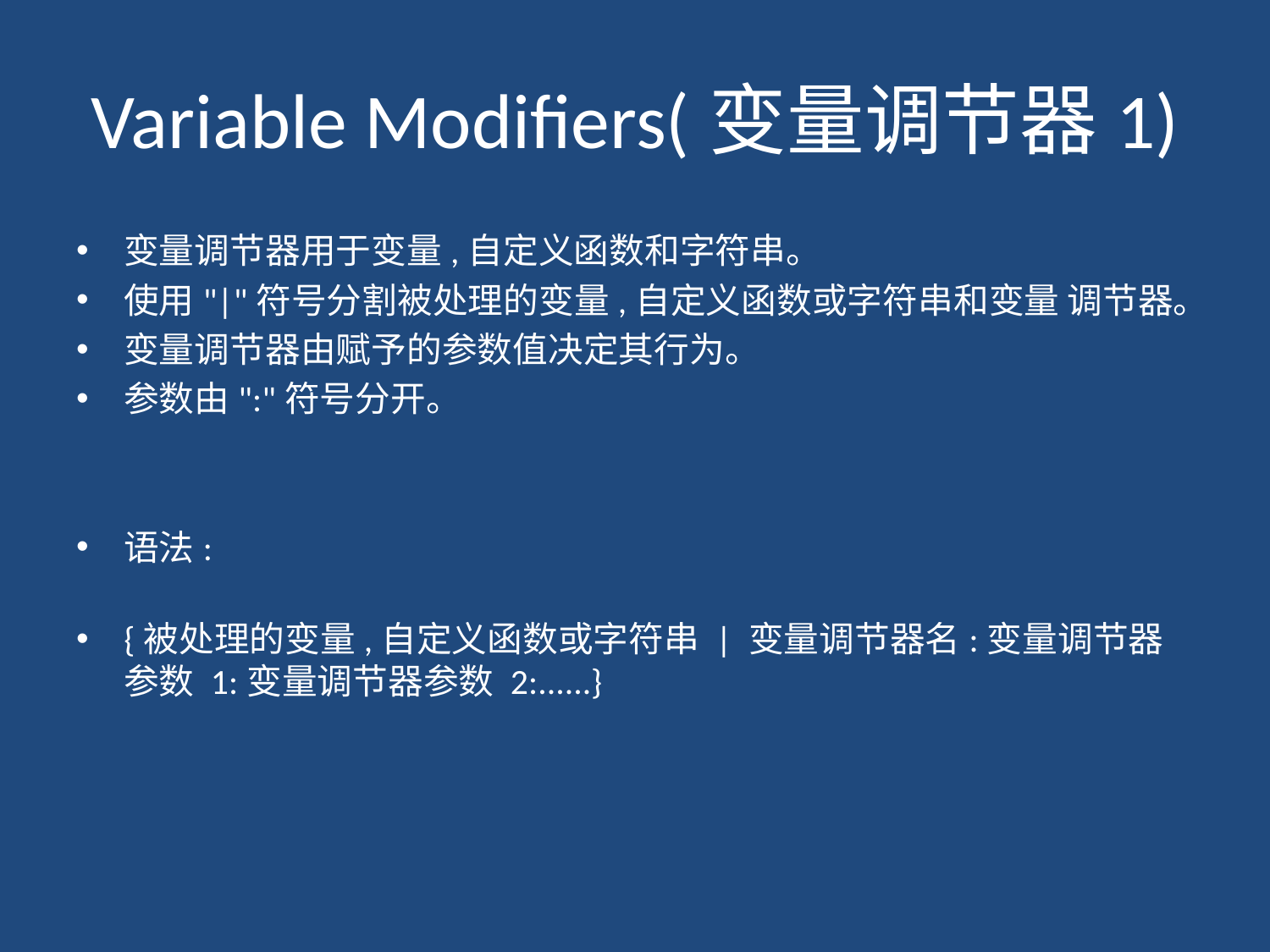

# Variable Modifiers(变量调节器1)
变量调节器用于变量,自定义函数和字符串。
使用"|"符号分割被处理的变量,自定义函数或字符串和变量 调节器。
变量调节器由赋予的参数值决定其行为。
参数由":"符号分开。

语法:
{被处理的变量,自定义函数或字符串 | 变量调节器名:变量调节器参数 1:变量调节器参数 2:......}